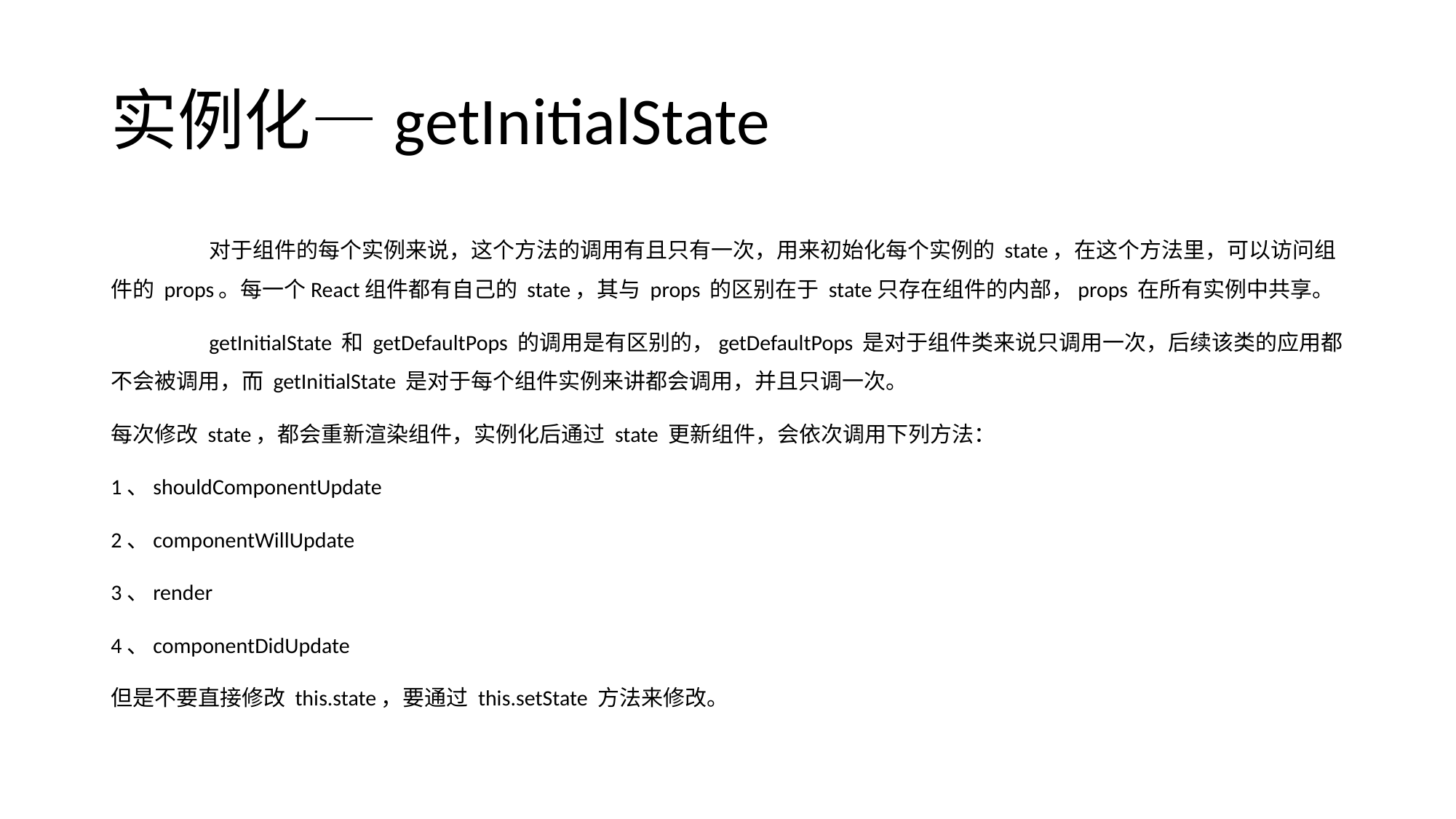

# 实例化—getInitialState
	对于组件的每个实例来说，这个方法的调用有且只有一次，用来初始化每个实例的 state，在这个方法里，可以访问组件的 props。每一个React组件都有自己的 state，其与 props 的区别在于 state只存在组件的内部，props 在所有实例中共享。
	getInitialState 和 getDefaultPops 的调用是有区别的，getDefaultPops 是对于组件类来说只调用一次，后续该类的应用都不会被调用，而 getInitialState 是对于每个组件实例来讲都会调用，并且只调一次。
每次修改 state，都会重新渲染组件，实例化后通过 state 更新组件，会依次调用下列方法：
1、shouldComponentUpdate
2、componentWillUpdate
3、render
4、componentDidUpdate
但是不要直接修改 this.state，要通过 this.setState 方法来修改。